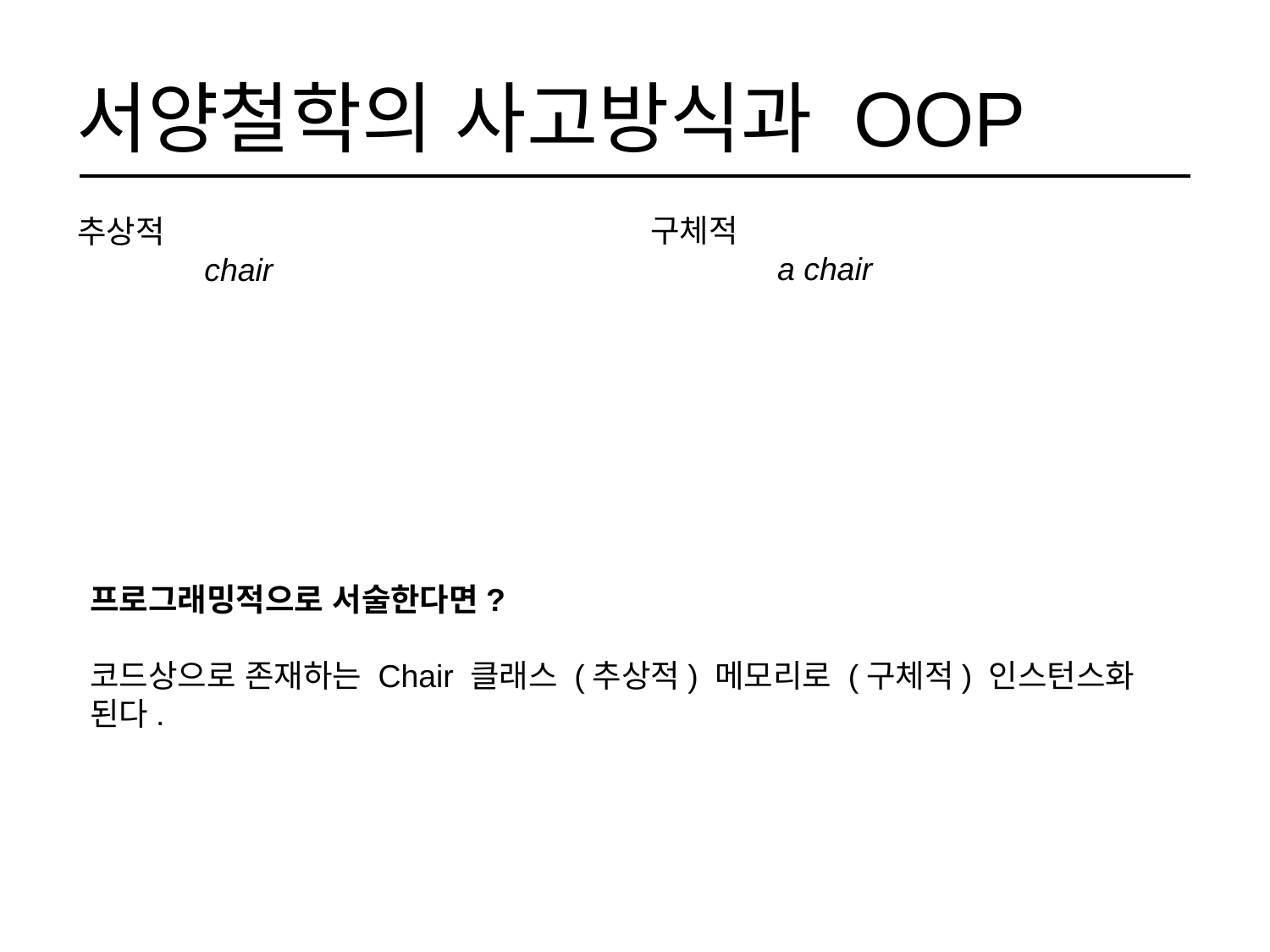

# 서양철학의 사고방식과 OOP
구체적
	a chair
추상적
	chair
프로그래밍적으로 서술한다면?

코드상으로 존재하는 Chair 클래스 (추상적) 메모리로 (구체적) 인스턴스화 된다.